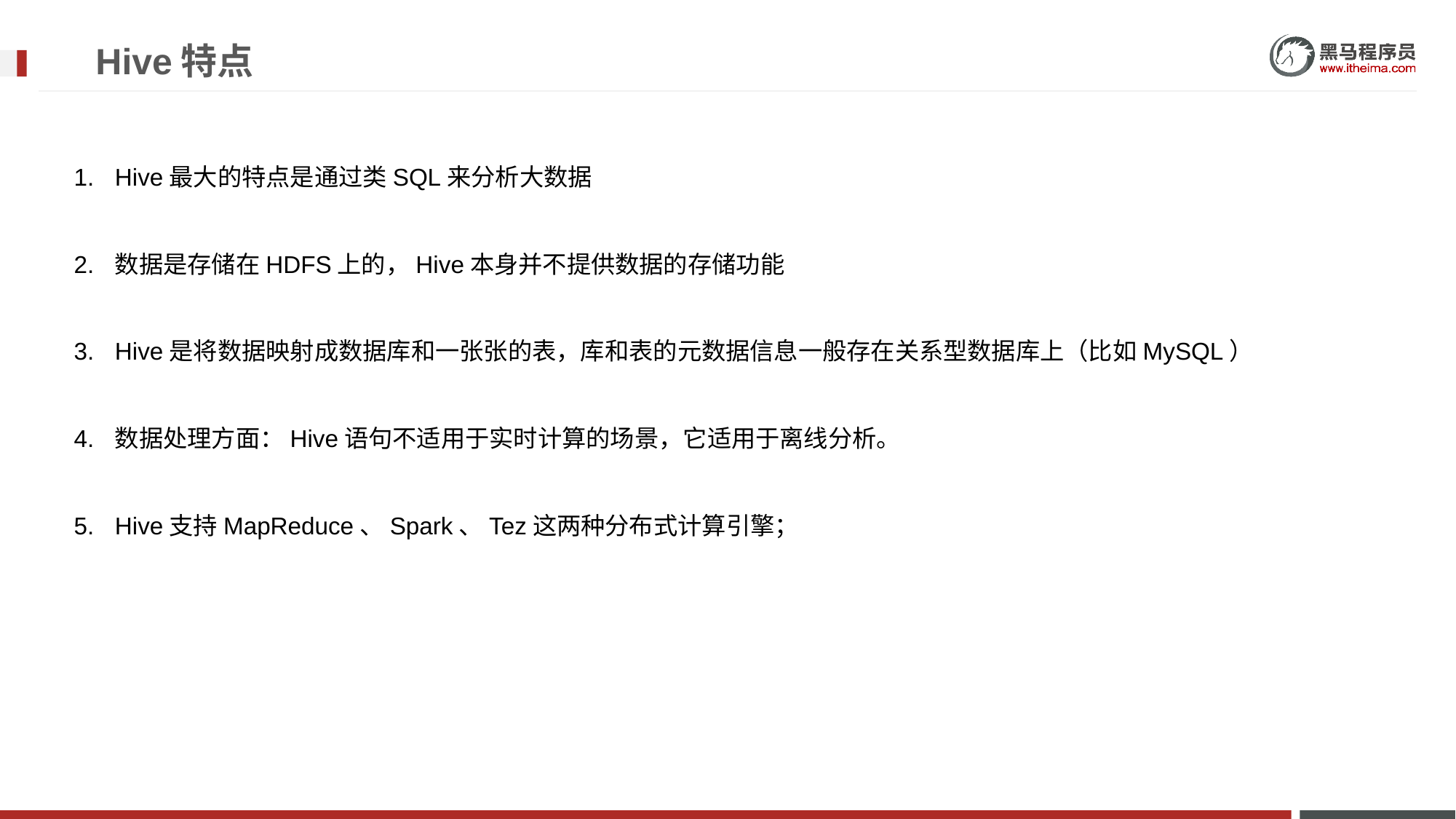

# Hive特点
Hive最大的特点是通过类SQL来分析大数据

数据是存储在HDFS上的，Hive本身并不提供数据的存储功能

Hive是将数据映射成数据库和一张张的表，库和表的元数据信息一般存在关系型数据库上（比如MySQL）

数据处理方面：Hive语句不适用于实时计算的场景，它适用于离线分析。

Hive支持MapReduce、Spark、Tez这两种分布式计算引擎；